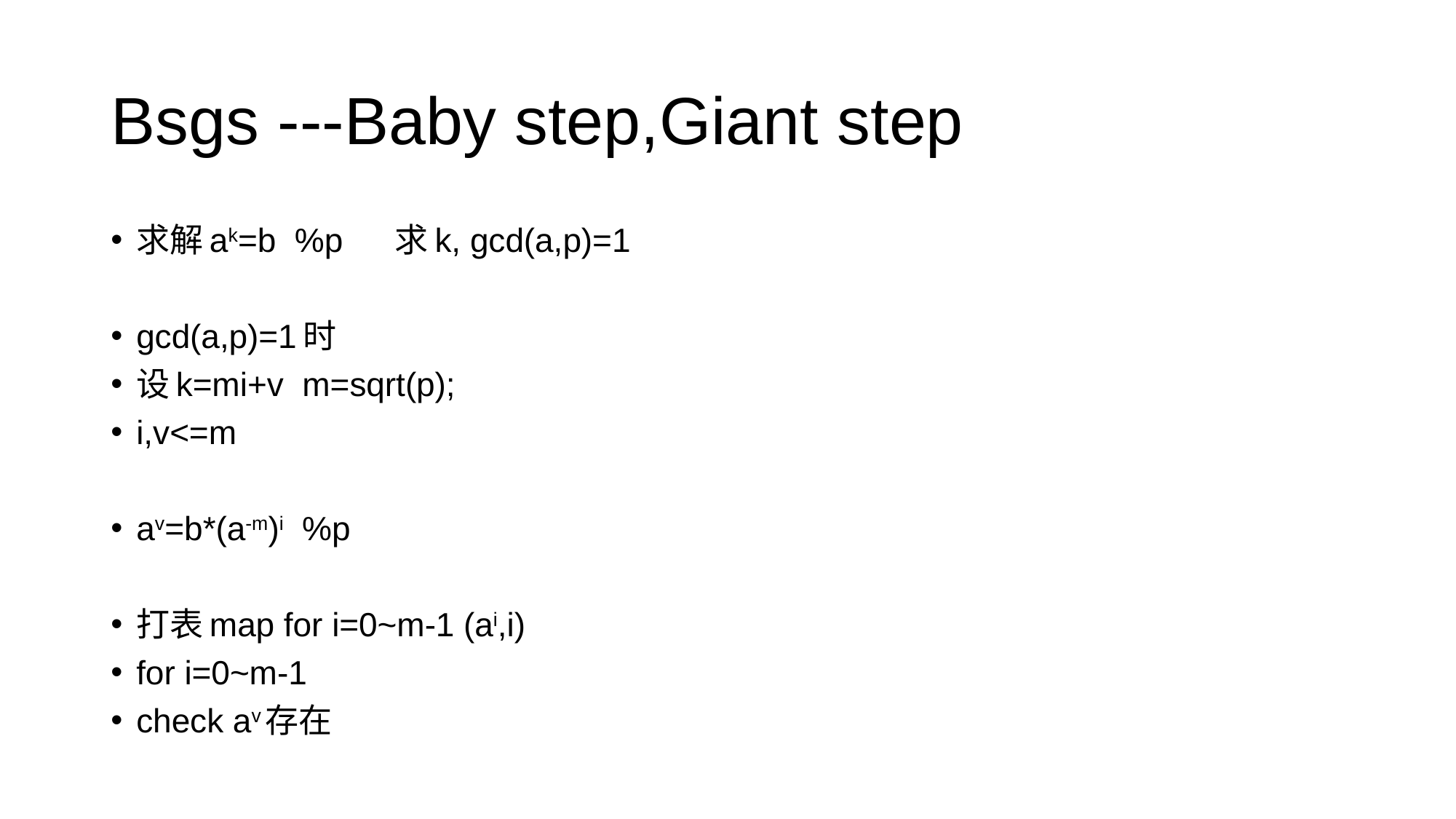

# Bsgs ---Baby step,Giant step
求解ak=b  %p	求k, gcd(a,p)=1

gcd(a,p)=1时
设k=mi+v  m=sqrt(p);
i,v<=m

av=b*(a-m)i  %p

打表map for i=0~m-1 (ai,i)
for i=0~m-1
check av存在